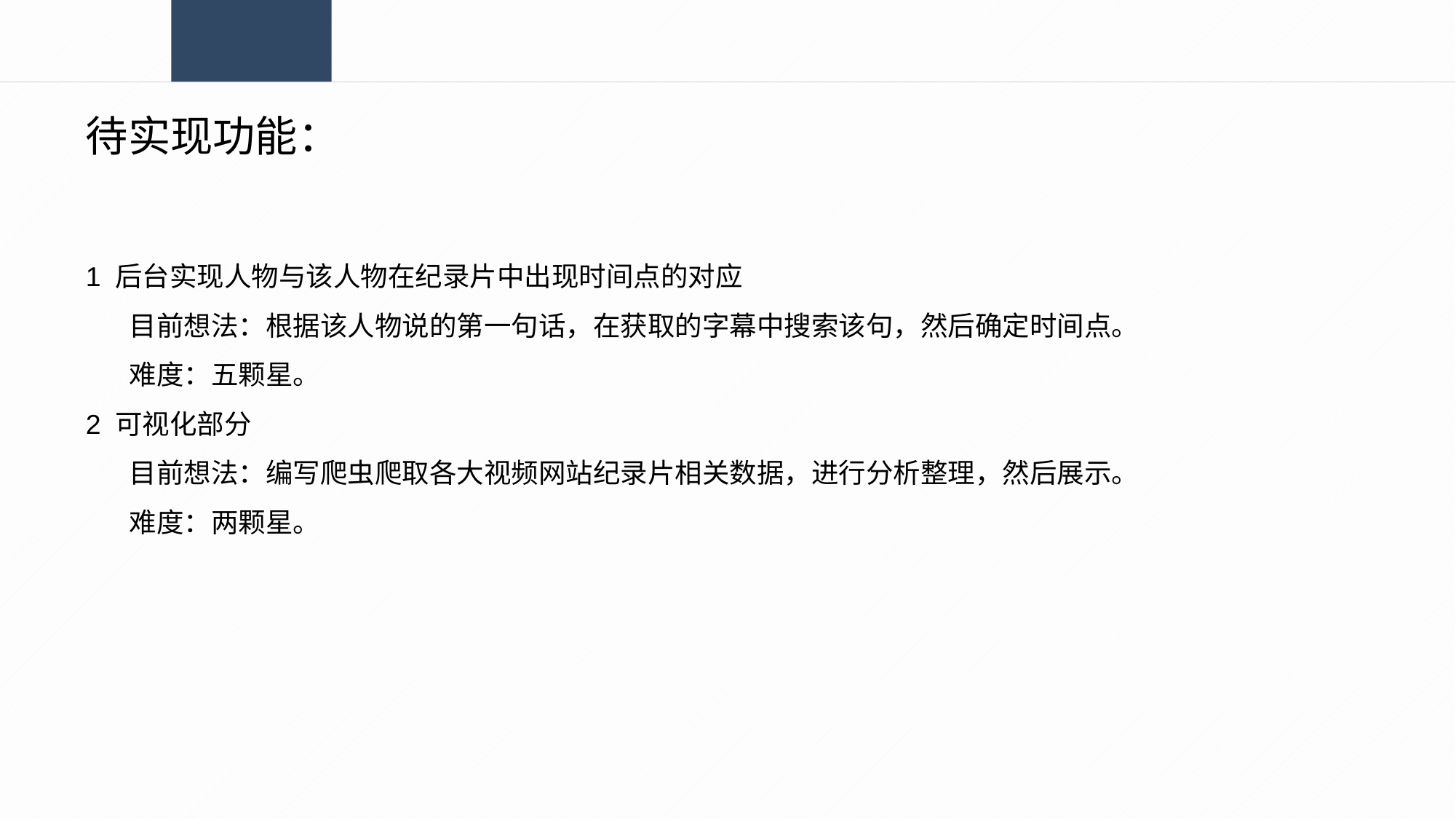

待实现功能：
1 后台实现人物与该人物在纪录片中出现时间点的对应
      目前想法：根据该人物说的第一句话，在获取的字幕中搜索该句，然后确定时间点。
      难度：五颗星。
2 可视化部分
      目前想法：编写爬虫爬取各大视频网站纪录片相关数据，进行分析整理，然后展示。
      难度：两颗星。